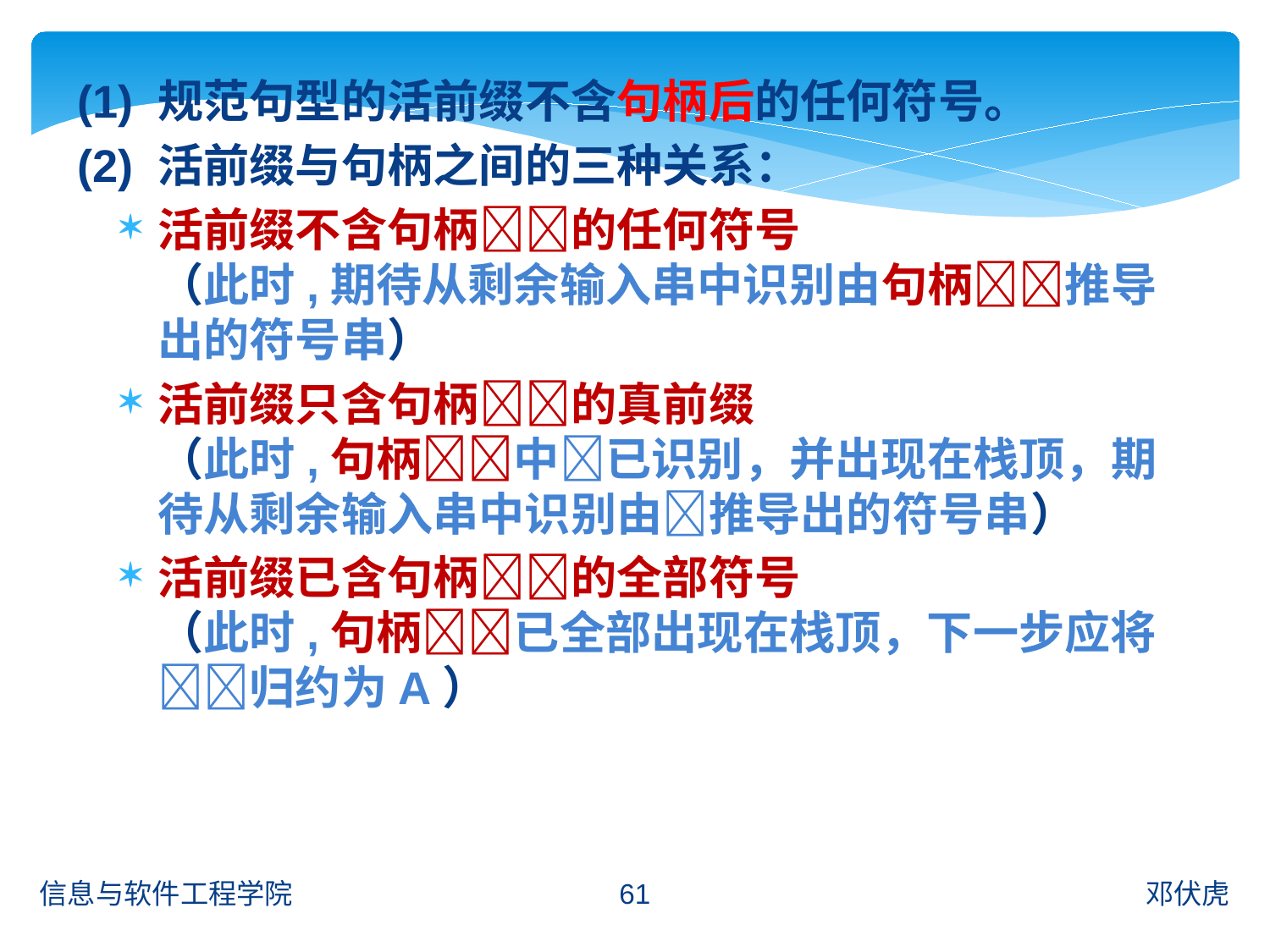

(1) 规范句型的活前缀不含句柄后的任何符号。
(2) 活前缀与句柄之间的三种关系：
活前缀不含句柄αβ的任何符号
（此时,期待从剩余输入串中识别由句柄αβ推导出的符号串）
活前缀只含句柄αβ的真前缀
（此时,句柄αβ中α已识别，并出现在栈顶，期待从剩余输入串中识别由β推导出的符号串）
活前缀已含句柄αβ的全部符号
（此时,句柄αβ已全部出现在栈顶，下一步应将αβ归约为A）
信息与软件工程学院
61
邓伏虎